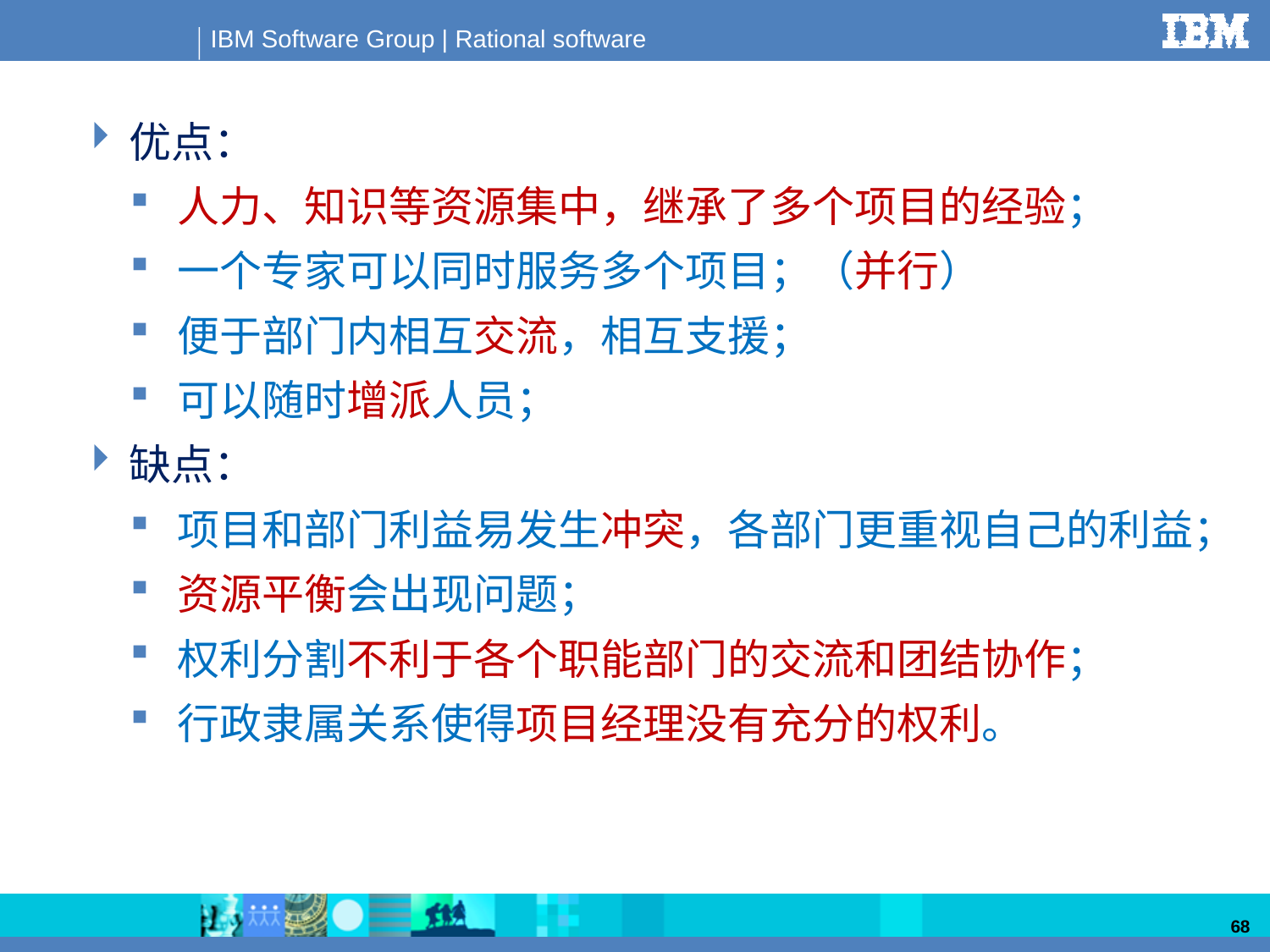

优点：
人力、知识等资源集中，继承了多个项目的经验；
一个专家可以同时服务多个项目；（并行）
便于部门内相互交流，相互支援；
可以随时增派人员；
缺点：
项目和部门利益易发生冲突，各部门更重视自己的利益；
资源平衡会出现问题；
权利分割不利于各个职能部门的交流和团结协作；
行政隶属关系使得项目经理没有充分的权利。
68